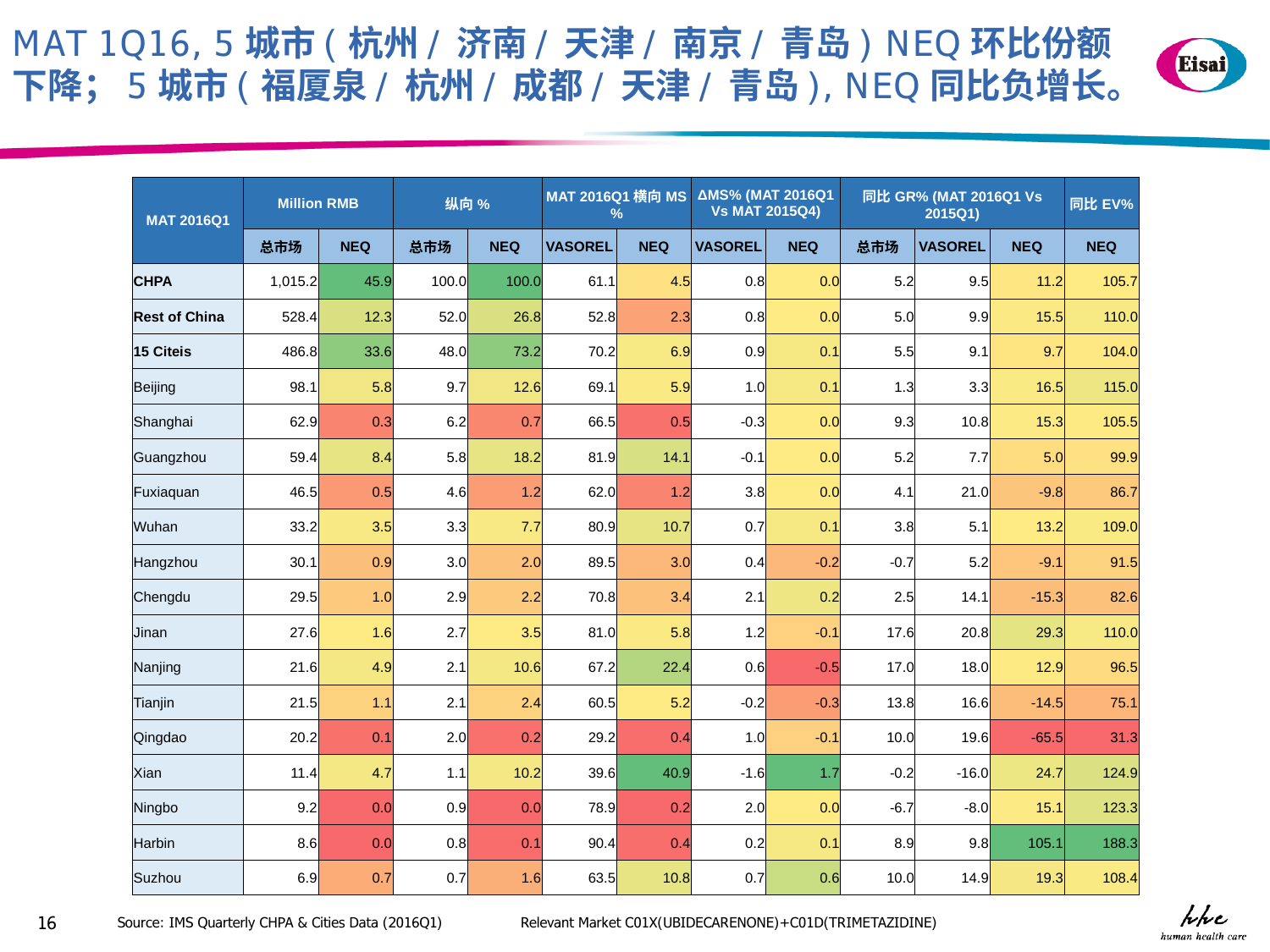

MAT 1Q16, 5城市(杭州/济南/天津/南京/青岛) NEQ环比份额下降；5城市(福厦泉/杭州/成都/天津/青岛), NEQ同比负增长。
| MAT 2016Q1 | Million RMB |  | 纵向% |  | MAT 2016Q1横向MS% |  | ΔMS% (MAT 2016Q1 Vs MAT 2015Q4) |  | 同比GR% (MAT 2016Q1 Vs 2015Q1) |  |  | 同比EV% |
| --- | --- | --- | --- | --- | --- | --- | --- | --- | --- | --- | --- | --- |
|  | 总市场 | NEQ | 总市场 | NEQ | VASOREL | NEQ | VASOREL | NEQ | 总市场 | VASOREL | NEQ | NEQ |
| CHPA | 1,015.2 | 45.9 | 100.0 | 100.0 | 61.1 | 4.5 | 0.8 | 0.0 | 5.2 | 9.5 | 11.2 | 105.7 |
| Rest of China | 528.4 | 12.3 | 52.0 | 26.8 | 52.8 | 2.3 | 0.8 | 0.0 | 5.0 | 9.9 | 15.5 | 110.0 |
| 15 Citeis | 486.8 | 33.6 | 48.0 | 73.2 | 70.2 | 6.9 | 0.9 | 0.1 | 5.5 | 9.1 | 9.7 | 104.0 |
| Beijing | 98.1 | 5.8 | 9.7 | 12.6 | 69.1 | 5.9 | 1.0 | 0.1 | 1.3 | 3.3 | 16.5 | 115.0 |
| Shanghai | 62.9 | 0.3 | 6.2 | 0.7 | 66.5 | 0.5 | -0.3 | 0.0 | 9.3 | 10.8 | 15.3 | 105.5 |
| Guangzhou | 59.4 | 8.4 | 5.8 | 18.2 | 81.9 | 14.1 | -0.1 | 0.0 | 5.2 | 7.7 | 5.0 | 99.9 |
| Fuxiaquan | 46.5 | 0.5 | 4.6 | 1.2 | 62.0 | 1.2 | 3.8 | 0.0 | 4.1 | 21.0 | -9.8 | 86.7 |
| Wuhan | 33.2 | 3.5 | 3.3 | 7.7 | 80.9 | 10.7 | 0.7 | 0.1 | 3.8 | 5.1 | 13.2 | 109.0 |
| Hangzhou | 30.1 | 0.9 | 3.0 | 2.0 | 89.5 | 3.0 | 0.4 | -0.2 | -0.7 | 5.2 | -9.1 | 91.5 |
| Chengdu | 29.5 | 1.0 | 2.9 | 2.2 | 70.8 | 3.4 | 2.1 | 0.2 | 2.5 | 14.1 | -15.3 | 82.6 |
| Jinan | 27.6 | 1.6 | 2.7 | 3.5 | 81.0 | 5.8 | 1.2 | -0.1 | 17.6 | 20.8 | 29.3 | 110.0 |
| Nanjing | 21.6 | 4.9 | 2.1 | 10.6 | 67.2 | 22.4 | 0.6 | -0.5 | 17.0 | 18.0 | 12.9 | 96.5 |
| Tianjin | 21.5 | 1.1 | 2.1 | 2.4 | 60.5 | 5.2 | -0.2 | -0.3 | 13.8 | 16.6 | -14.5 | 75.1 |
| Qingdao | 20.2 | 0.1 | 2.0 | 0.2 | 29.2 | 0.4 | 1.0 | -0.1 | 10.0 | 19.6 | -65.5 | 31.3 |
| Xian | 11.4 | 4.7 | 1.1 | 10.2 | 39.6 | 40.9 | -1.6 | 1.7 | -0.2 | -16.0 | 24.7 | 124.9 |
| Ningbo | 9.2 | 0.0 | 0.9 | 0.0 | 78.9 | 0.2 | 2.0 | 0.0 | -6.7 | -8.0 | 15.1 | 123.3 |
| Harbin | 8.6 | 0.0 | 0.8 | 0.1 | 90.4 | 0.4 | 0.2 | 0.1 | 8.9 | 9.8 | 105.1 | 188.3 |
| Suzhou | 6.9 | 0.7 | 0.7 | 1.6 | 63.5 | 10.8 | 0.7 | 0.6 | 10.0 | 14.9 | 19.3 | 108.4 |
Source: IMS Quarterly CHPA & Cities Data (2016Q1)
 Relevant Market C01X(UBIDECARENONE)+C01D(TRIMETAZIDINE)
16